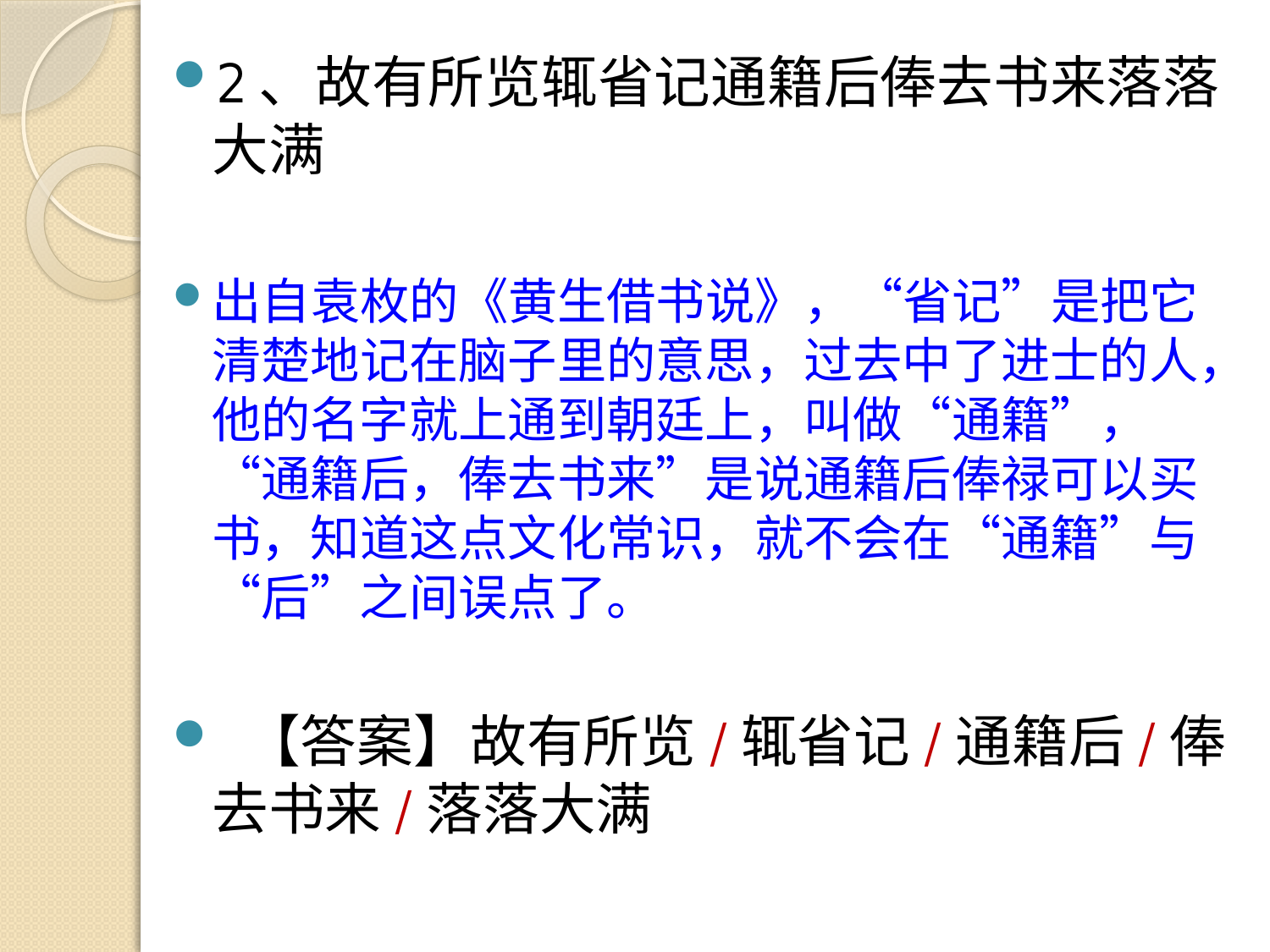

2、故有所览辄省记通籍后俸去书来落落大满

出自袁枚的《黄生借书说》，“省记”是把它清楚地记在脑子里的意思，过去中了进士的人，他的名字就上通到朝廷上，叫做“通籍”，“通籍后，俸去书来”是说通籍后俸禄可以买书，知道这点文化常识，就不会在“通籍”与“后”之间误点了。

 【答案】故有所览/辄省记/通籍后/俸去书来/落落大满